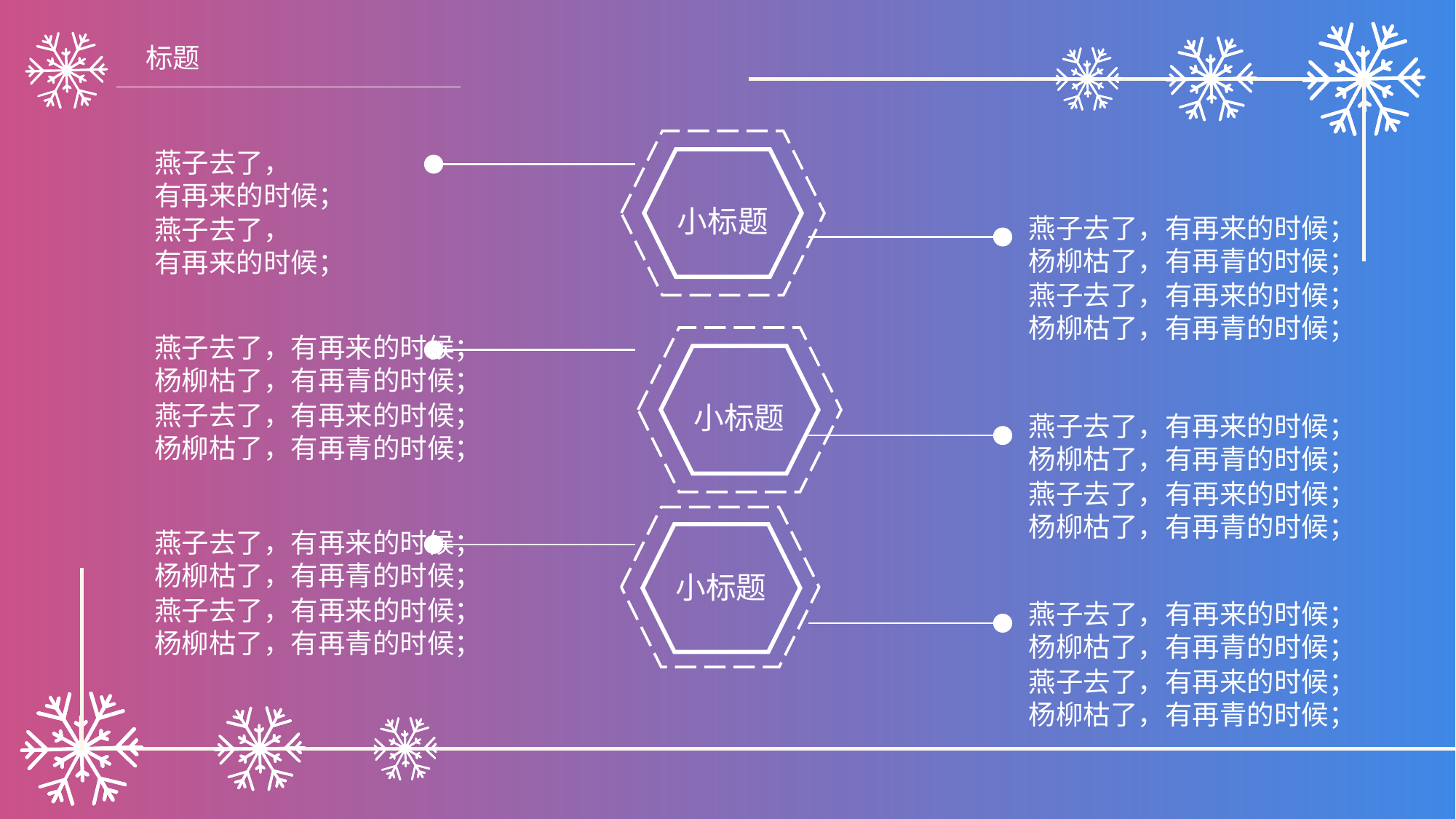

标题

小标题
燕子去了，
有再来的时候；

燕子去了，有再来的时候；
杨柳枯了，有再青的时候；
燕子去了，
有再来的时候；

燕子去了，有再来的时候；
杨柳枯了，有再青的时候；
燕子去了，有再来的时候；
杨柳枯了，有再青的时候；

小标题

燕子去了，有再来的时候；
杨柳枯了，有再青的时候；
燕子去了，有再来的时候；
杨柳枯了，有再青的时候；

燕子去了，有再来的时候；
杨柳枯了，有再青的时候；

小标题
燕子去了，有再来的时候；
杨柳枯了，有再青的时候；

燕子去了，有再来的时候；
杨柳枯了，有再青的时候；
燕子去了，有再来的时候；
杨柳枯了，有再青的时候；

燕子去了，有再来的时候；
杨柳枯了，有再青的时候；